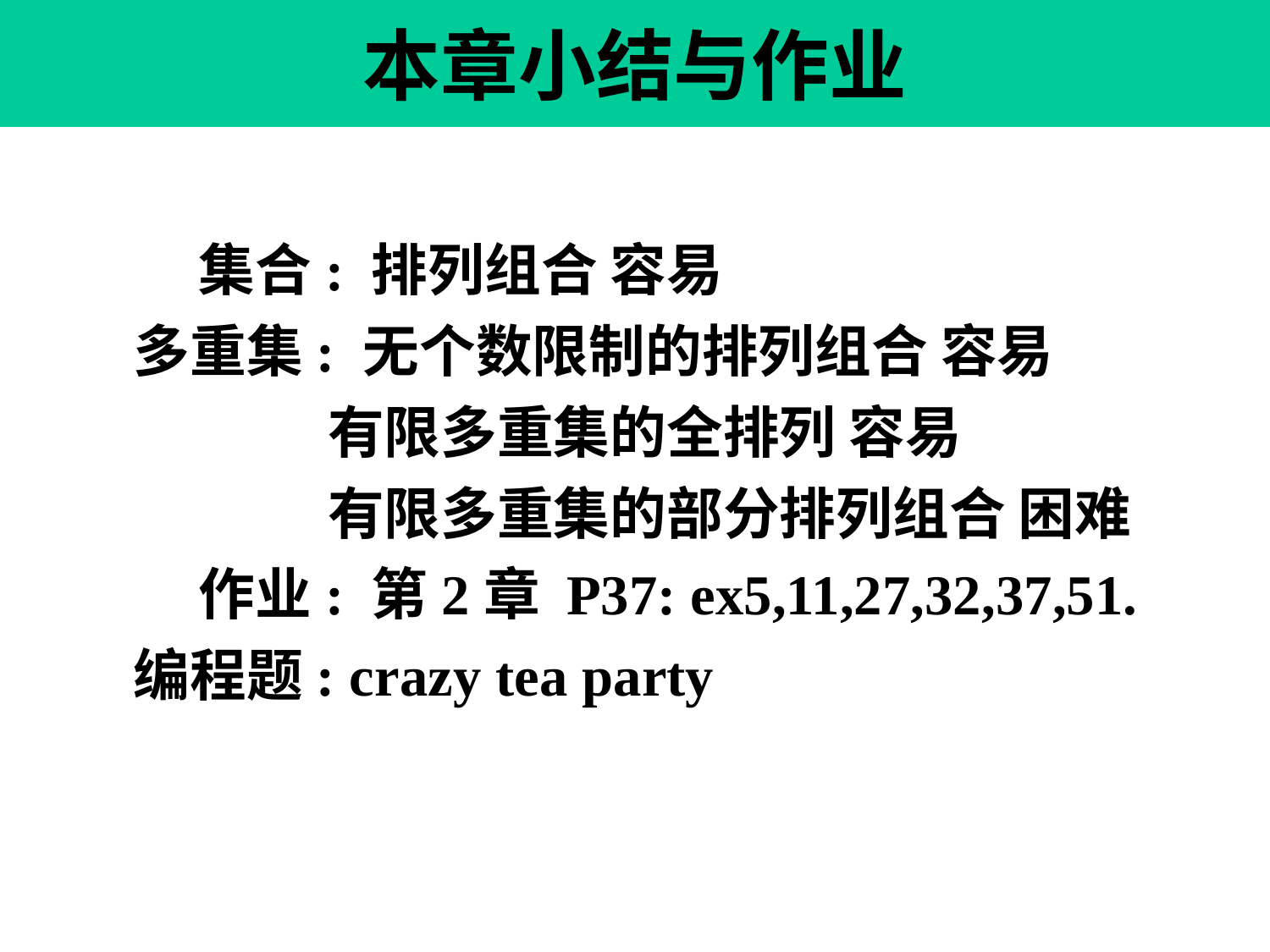

# 本章小结与作业
    集合: 排列组合 容易
多重集: 无个数限制的排列组合 容易
              有限多重集的全排列 容易
              有限多重集的部分排列组合 困难
    作业: 第2章 P37: ex5,11,27,32,37,51.
编程题: crazy tea party